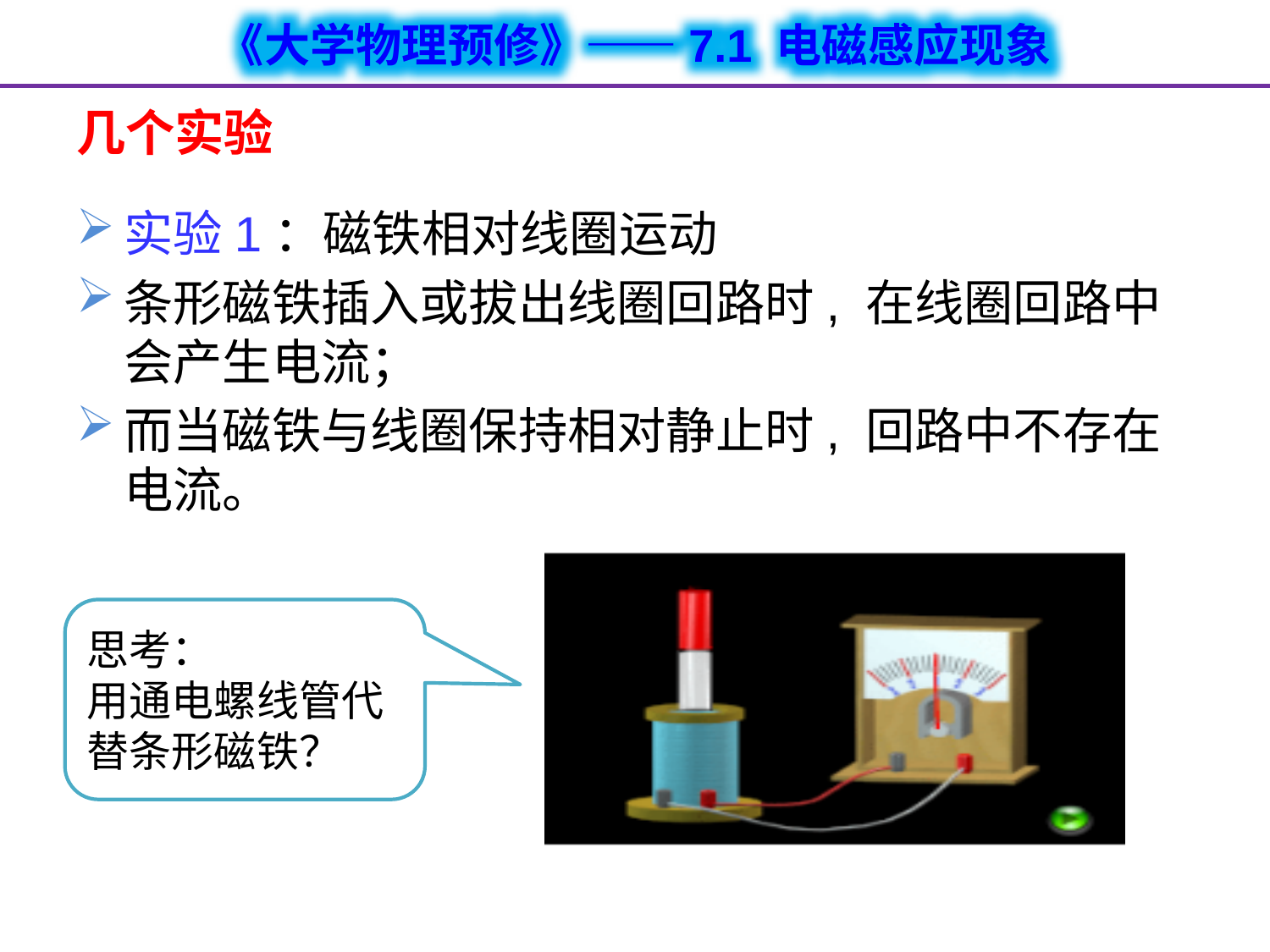

# 几个实验
实验1：磁铁相对线圈运动
条形磁铁插入或拔出线圈回路时, 在线圈回路中会产生电流；
而当磁铁与线圈保持相对静止时, 回路中不存在电流。
思考：
用通电螺线管代替条形磁铁？